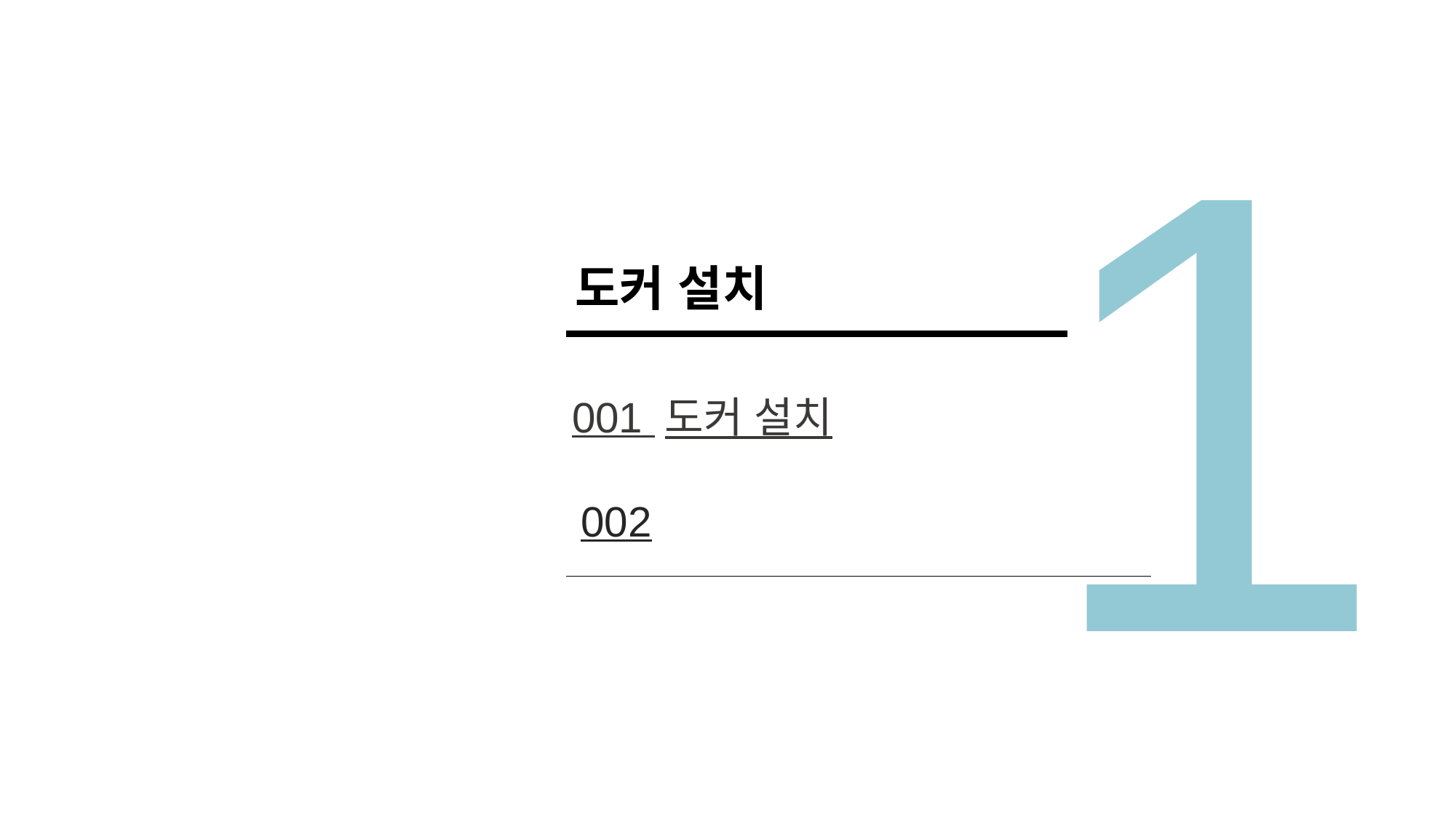

1
도커 설치
001 도커 설치
002